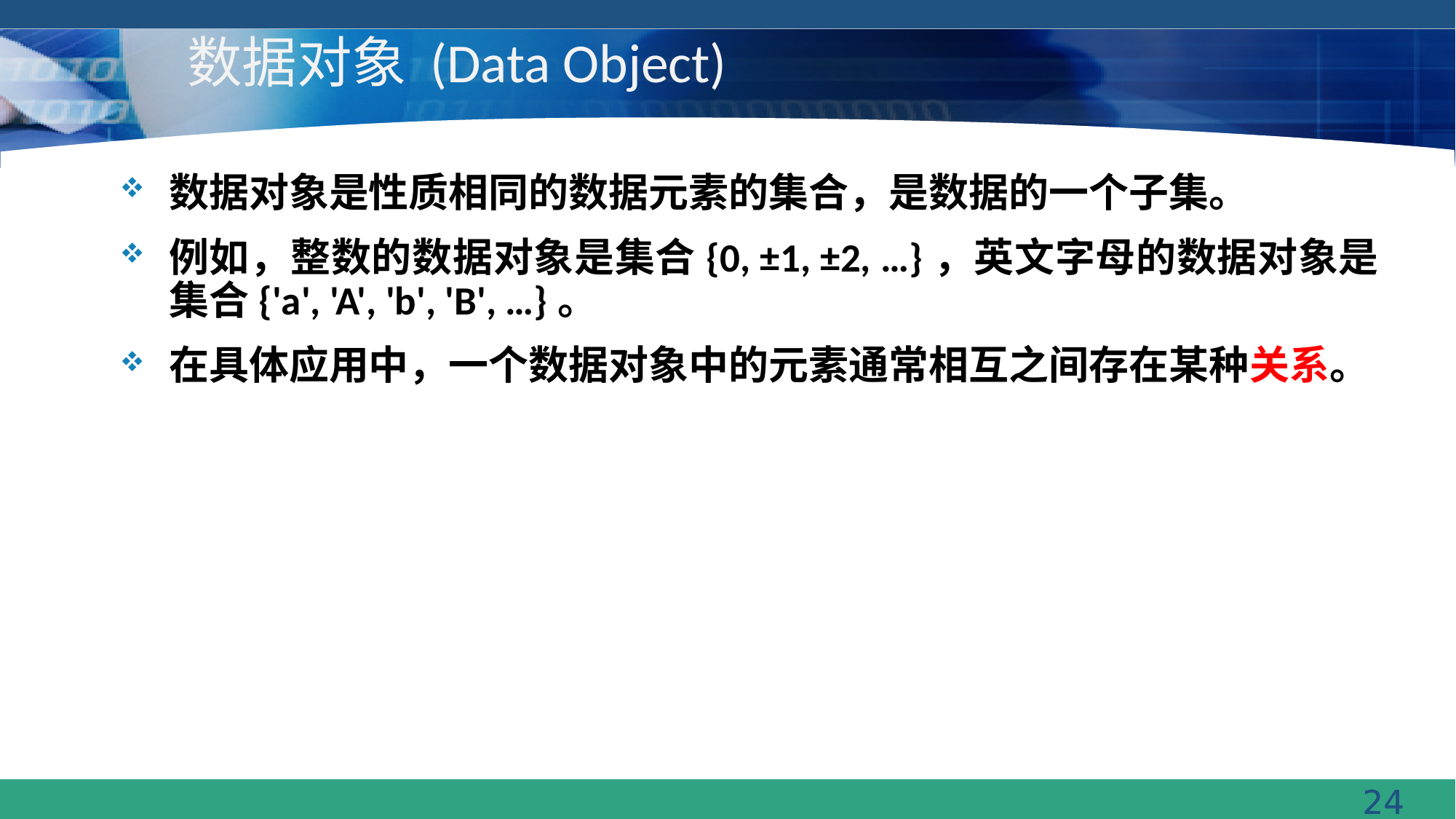

# 数据对象 (Data Object)
数据对象是性质相同的数据元素的集合，是数据的一个子集。
例如，整数的数据对象是集合{0, ±1, ±2, …}，英文字母的数据对象是集合{'a', 'A', 'b', 'B', …}。
在具体应用中，一个数据对象中的元素通常相互之间存在某种关系。